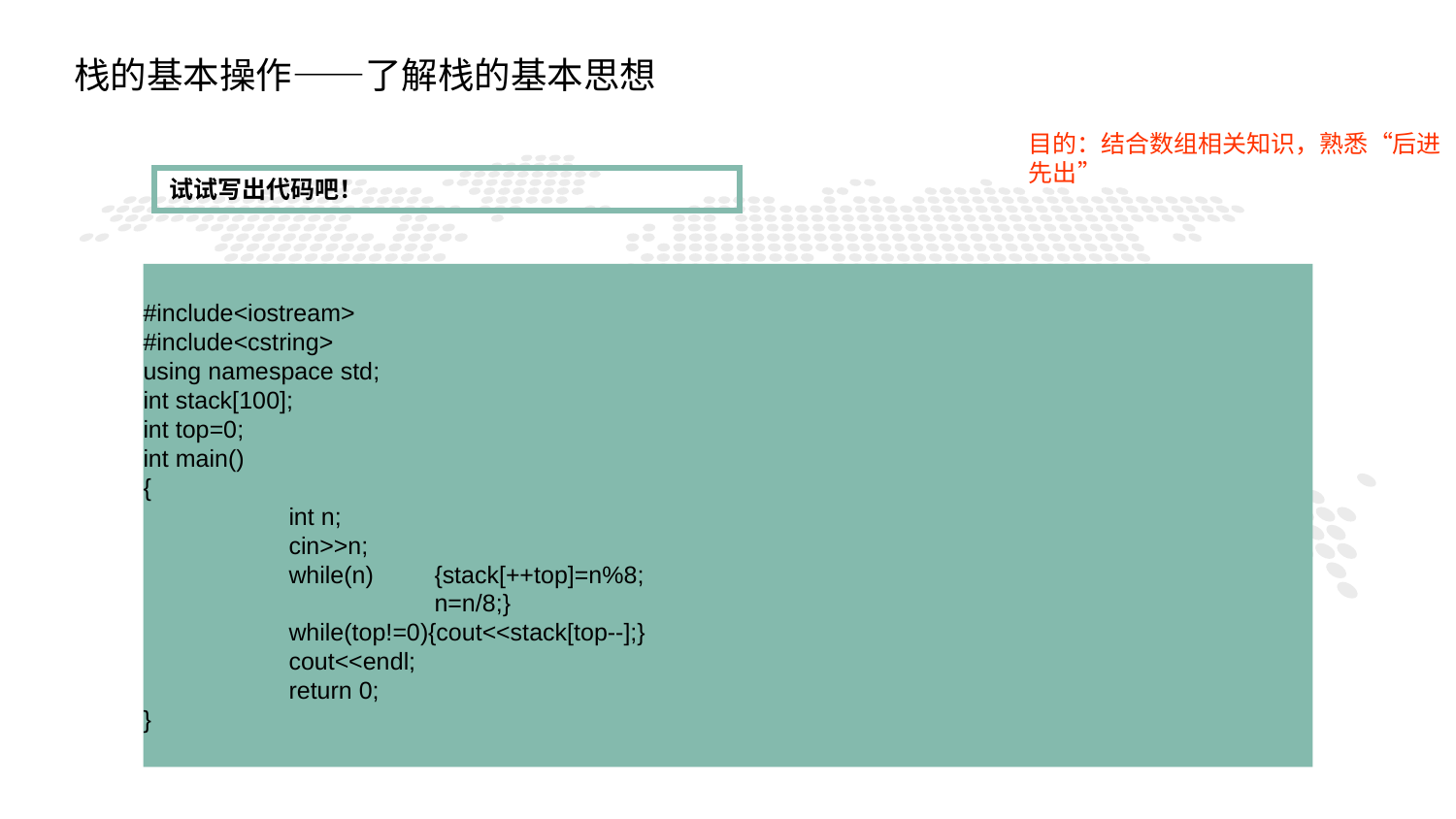

栈的基本操作——了解栈的基本思想
目的：结合数组相关知识，熟悉“后进先出”
试试写出代码吧！
#include<iostream>
#include<cstring>
using namespace std;
int stack[100];
int top=0;
int main()
{
	int n;
	cin>>n;
	while(n)	{stack[++top]=n%8;
		n=n/8;}
	while(top!=0){cout<<stack[top--];}
	cout<<endl;
	return 0;
}
1
PART  ONE